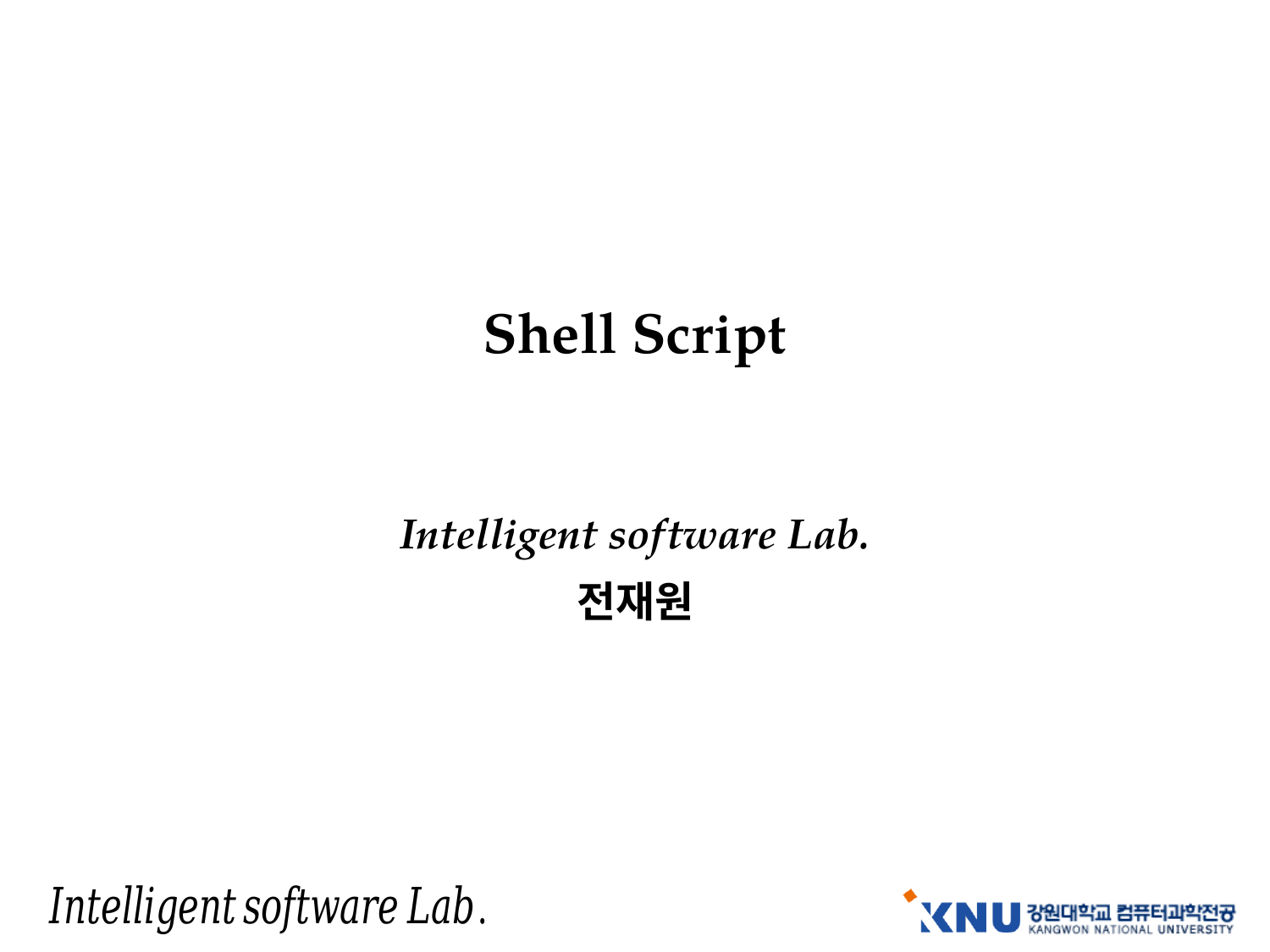

# Shell Script
Intelligent software Lab.
전재원